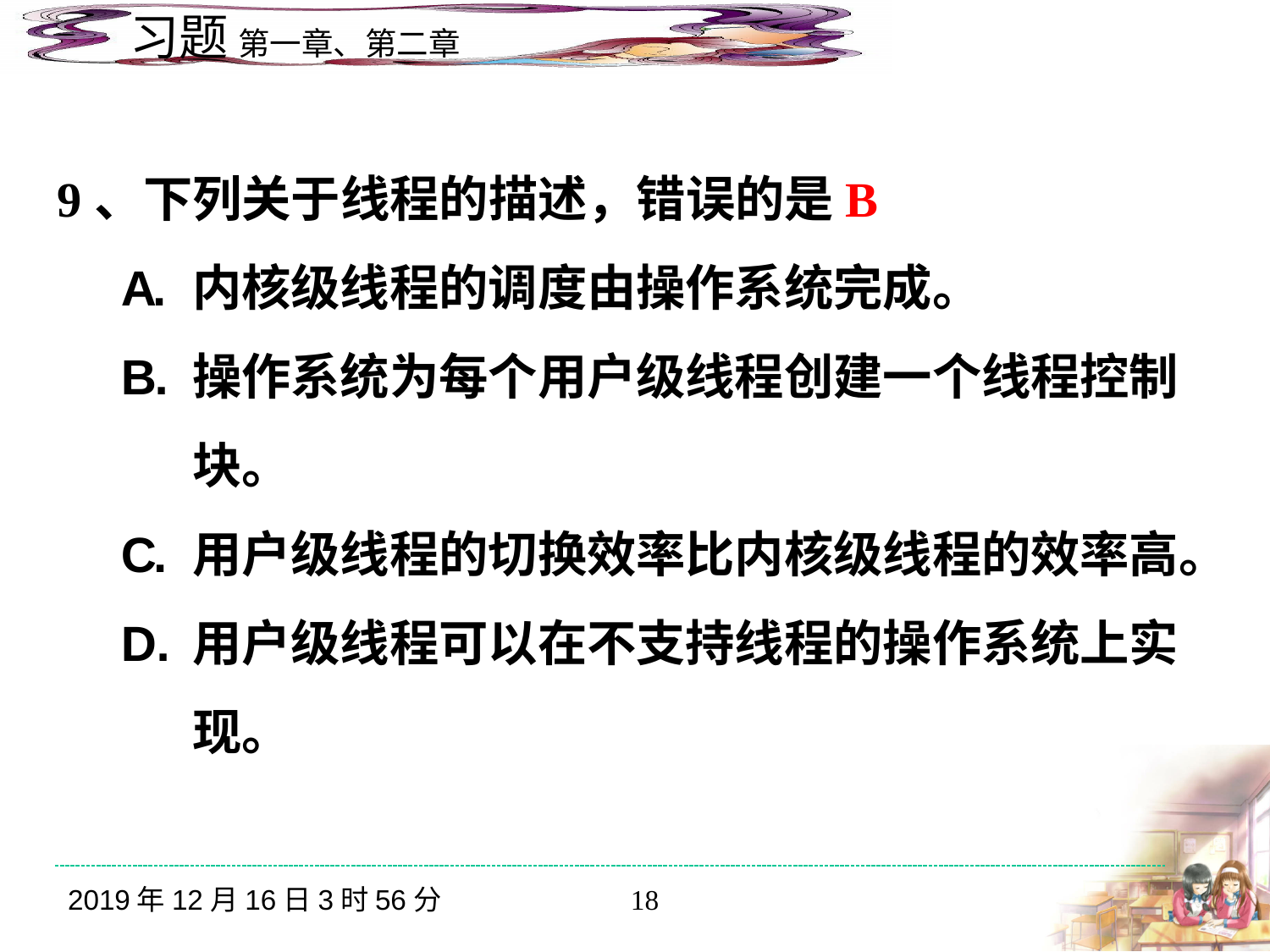

9、下列关于线程的描述，错误的是B
内核级线程的调度由操作系统完成。
操作系统为每个用户级线程创建一个线程控制块。
用户级线程的切换效率比内核级线程的效率高。
用户级线程可以在不支持线程的操作系统上实现。
2019年12月16日3时56分
18